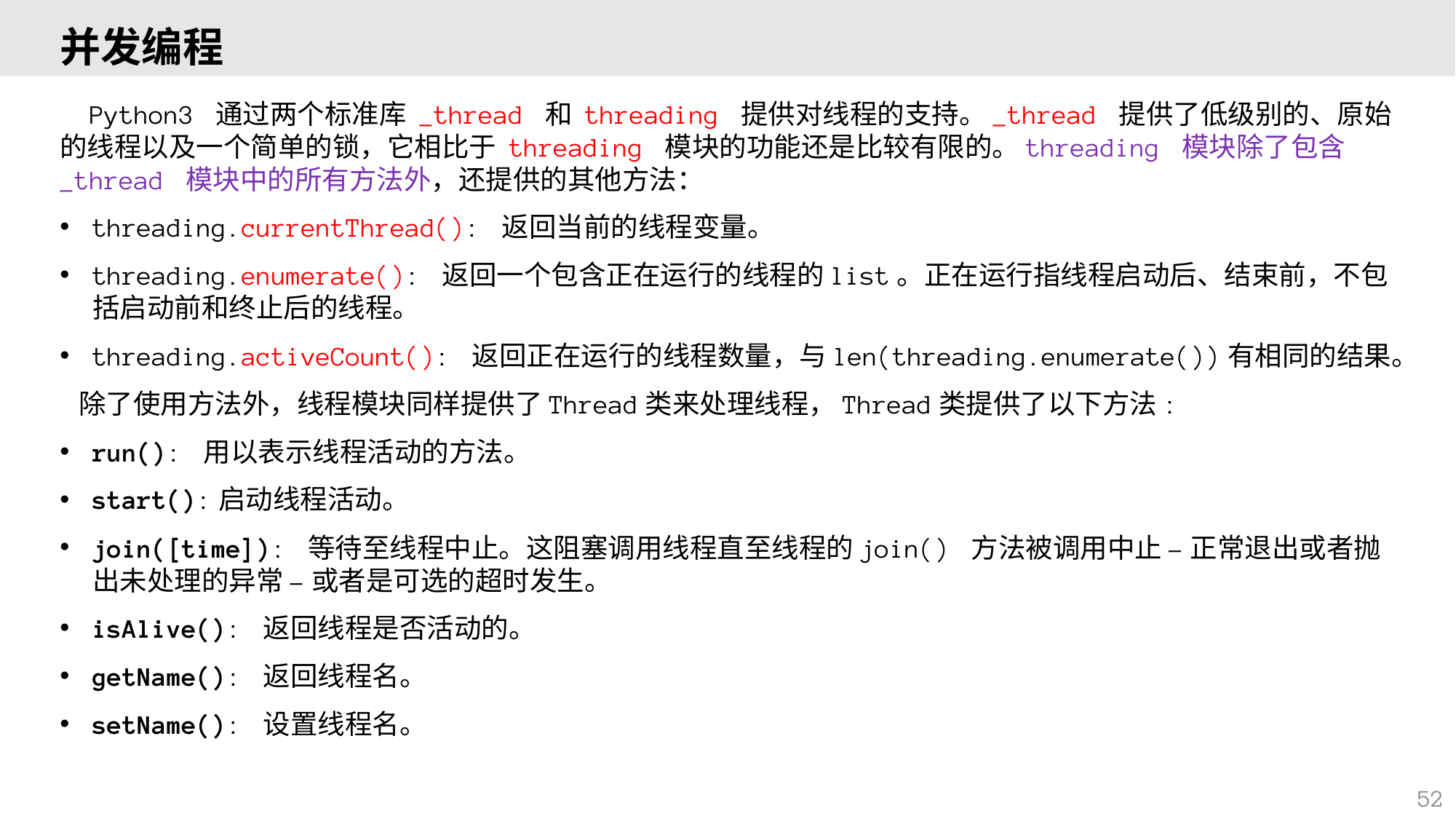

# 并发编程
  Python3 通过两个标准库 _thread 和 threading 提供对线程的支持。_thread 提供了低级别的、原始的线程以及一个简单的锁，它相比于 threading 模块的功能还是比较有限的。threading 模块除了包含 _thread 模块中的所有方法外，还提供的其他方法：
threading.currentThread(): 返回当前的线程变量。
threading.enumerate(): 返回一个包含正在运行的线程的list。正在运行指线程启动后、结束前，不包括启动前和终止后的线程。
threading.activeCount(): 返回正在运行的线程数量，与len(threading.enumerate())有相同的结果。
  除了使用方法外，线程模块同样提供了Thread类来处理线程，Thread类提供了以下方法:
run(): 用以表示线程活动的方法。
start():启动线程活动。
join([time]): 等待至线程中止。这阻塞调用线程直至线程的join() 方法被调用中止-正常退出或者抛出未处理的异常-或者是可选的超时发生。
isAlive(): 返回线程是否活动的。
getName(): 返回线程名。
setName(): 设置线程名。

52